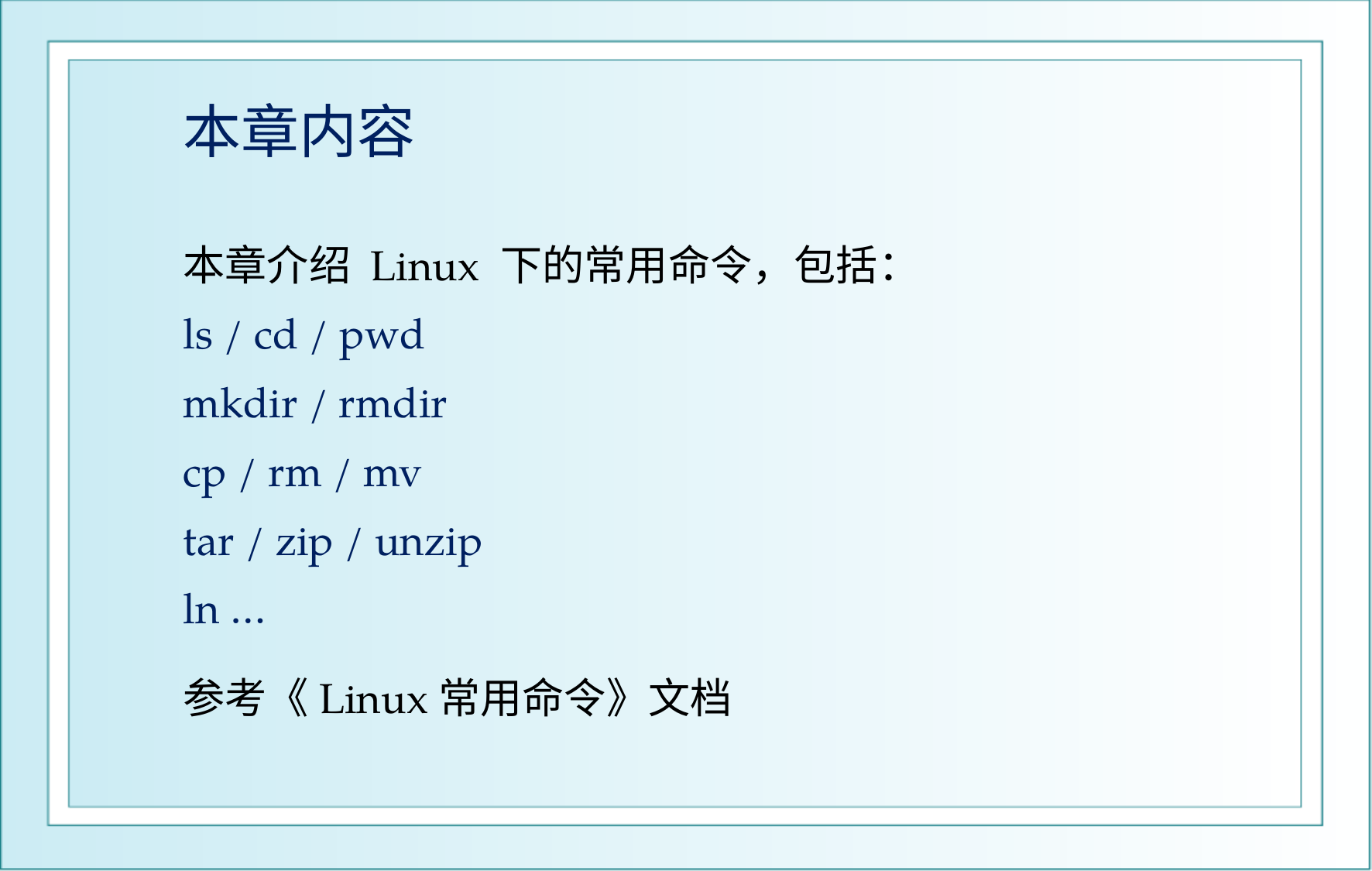

# 本章内容
本章介绍 Linux 下的常用命令，包括：
ls / cd / pwd
mkdir / rmdir
cp / rm / mv
tar / zip / unzip
ln …
参考《Linux常用命令》文档